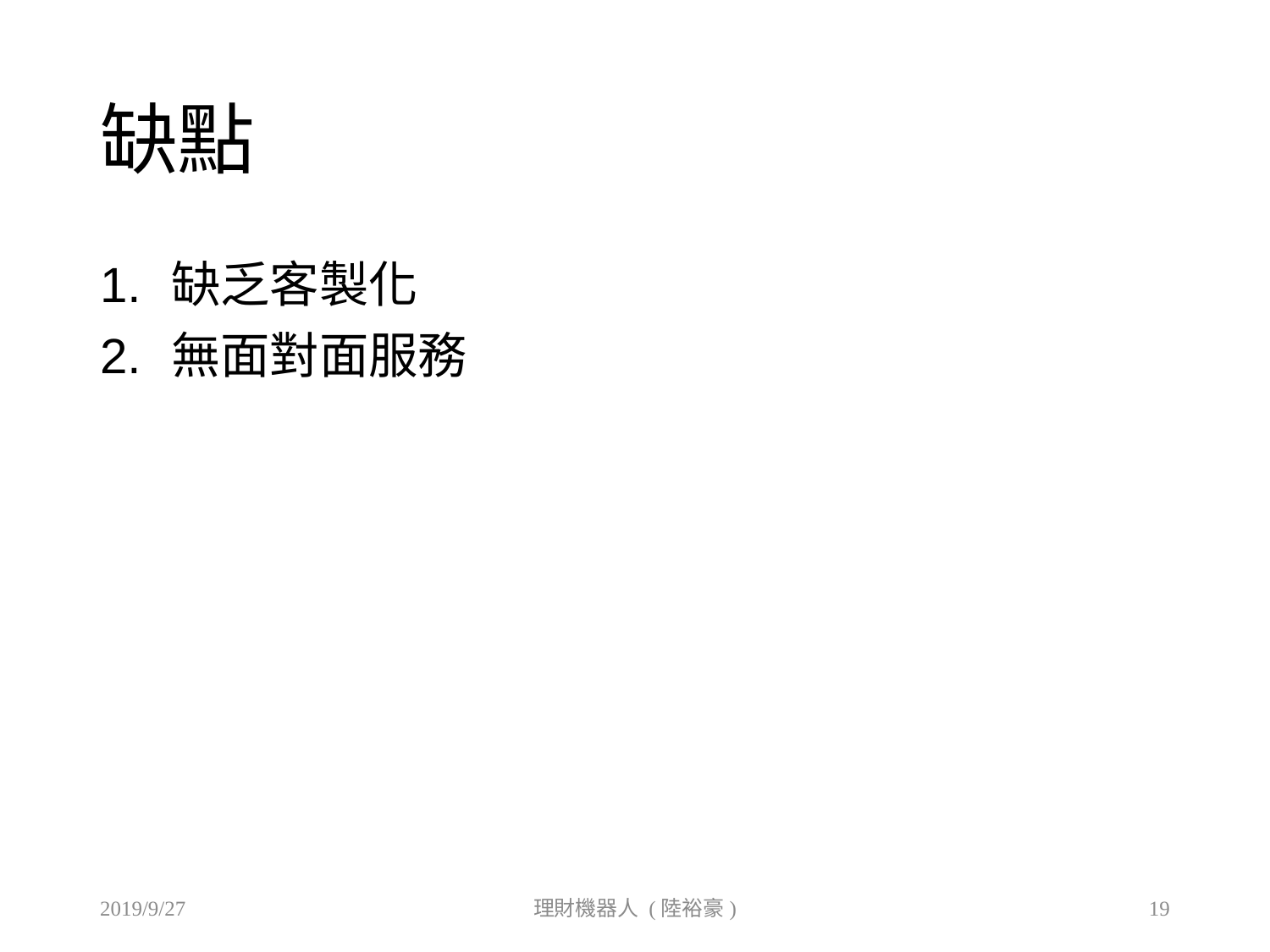

# 缺點
缺乏客製化
無面對面服務
2019/9/27
理財機器人 (陸裕豪)
19